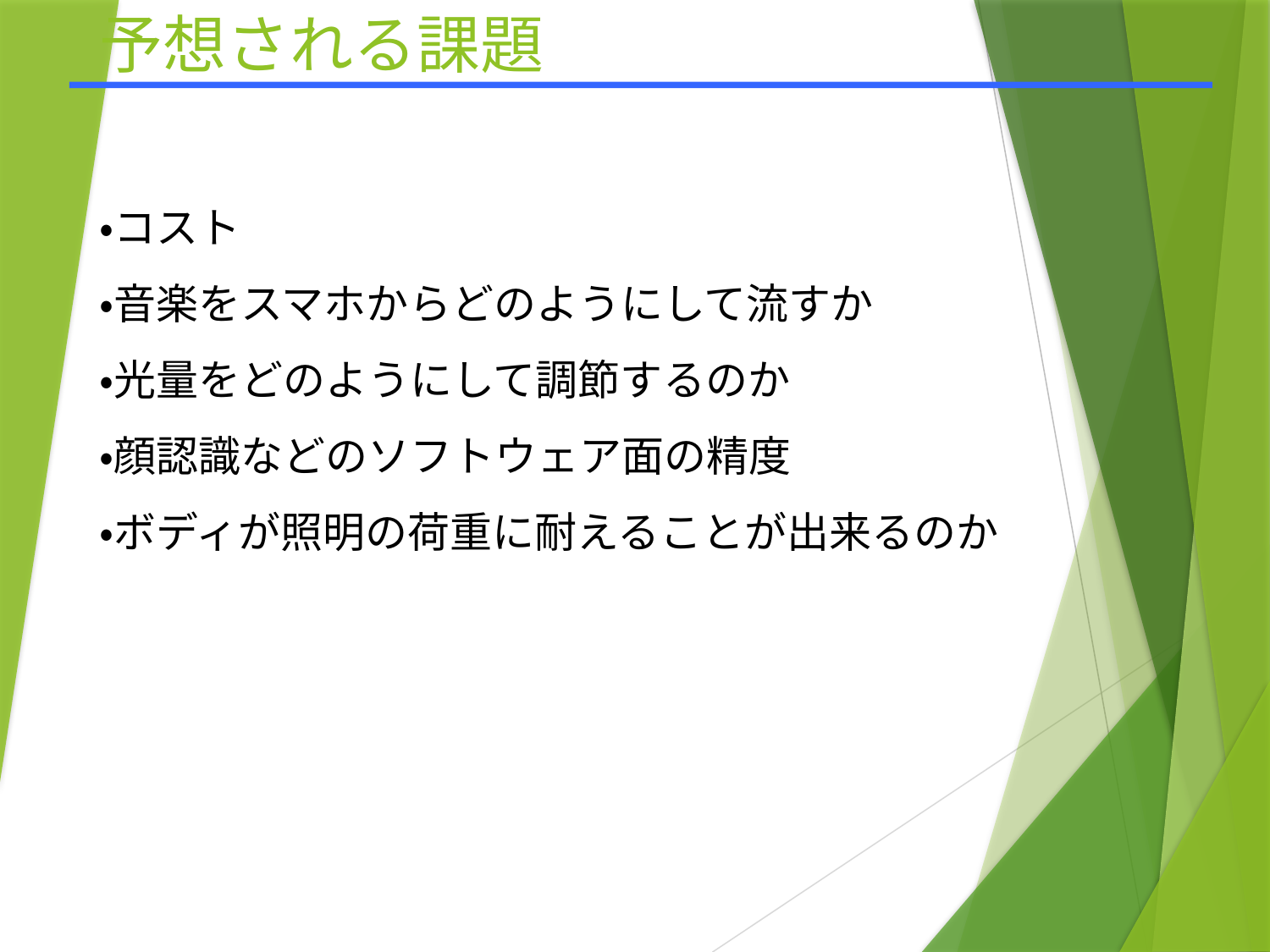

# 予想される課題

・コスト
・音楽をスマホからどのようにして流すか
・光量をどのようにして調節するのか
・顔認識などのソフトウェア面の精度
・ボディが照明の荷重に耐えることが出来るのか